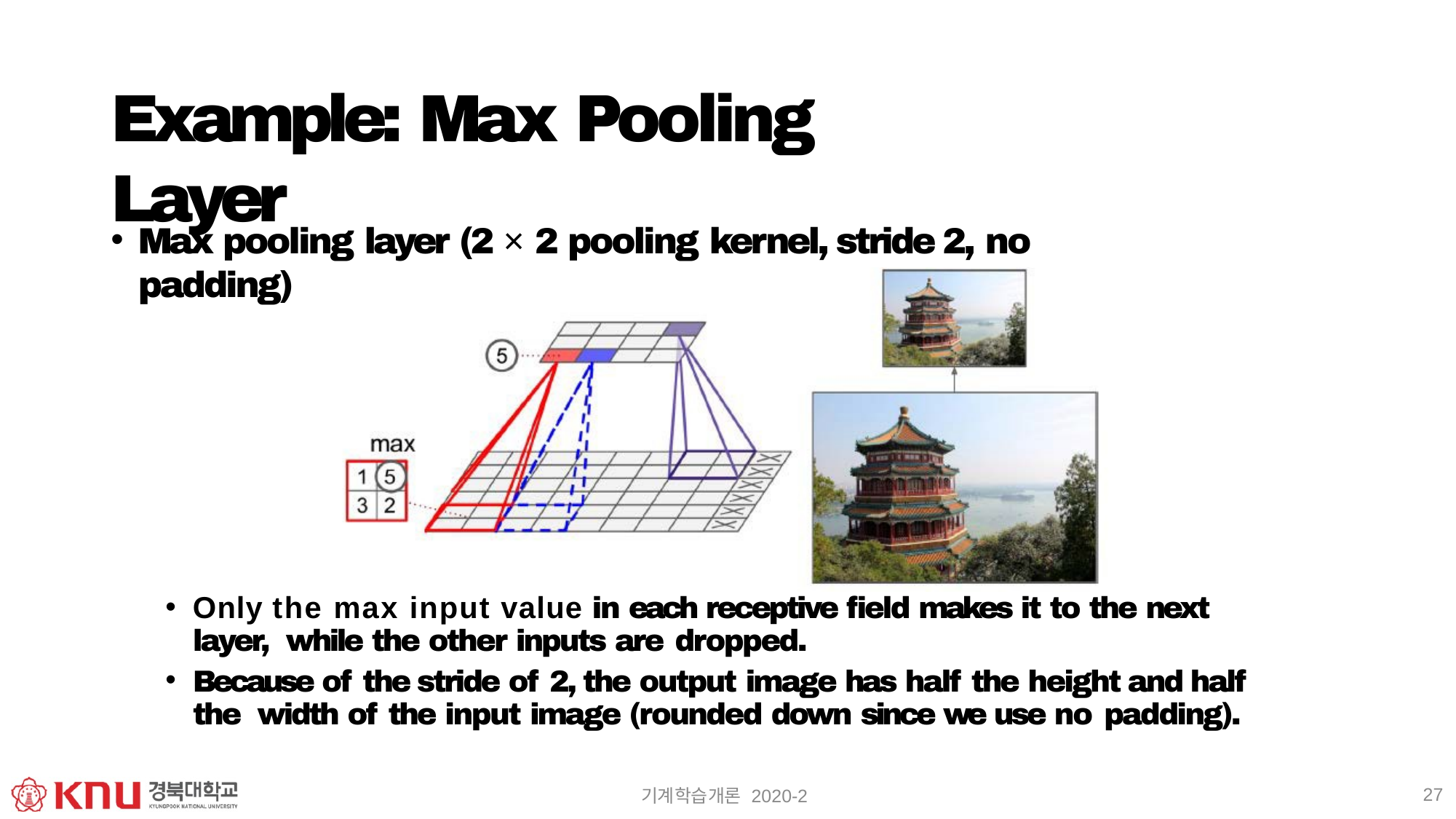

# Example: Max Pooling Layer
Max pooling layer (2 × 2 pooling kernel, stride 2, no padding)

Only the max input value in each receptive field makes it to the next layer,  while the other inputs are dropped.
Because of the stride of 2, the output image has half the height and half the  width of the input image (rounded down since we use no padding).
27
기계학습개론 2020-2